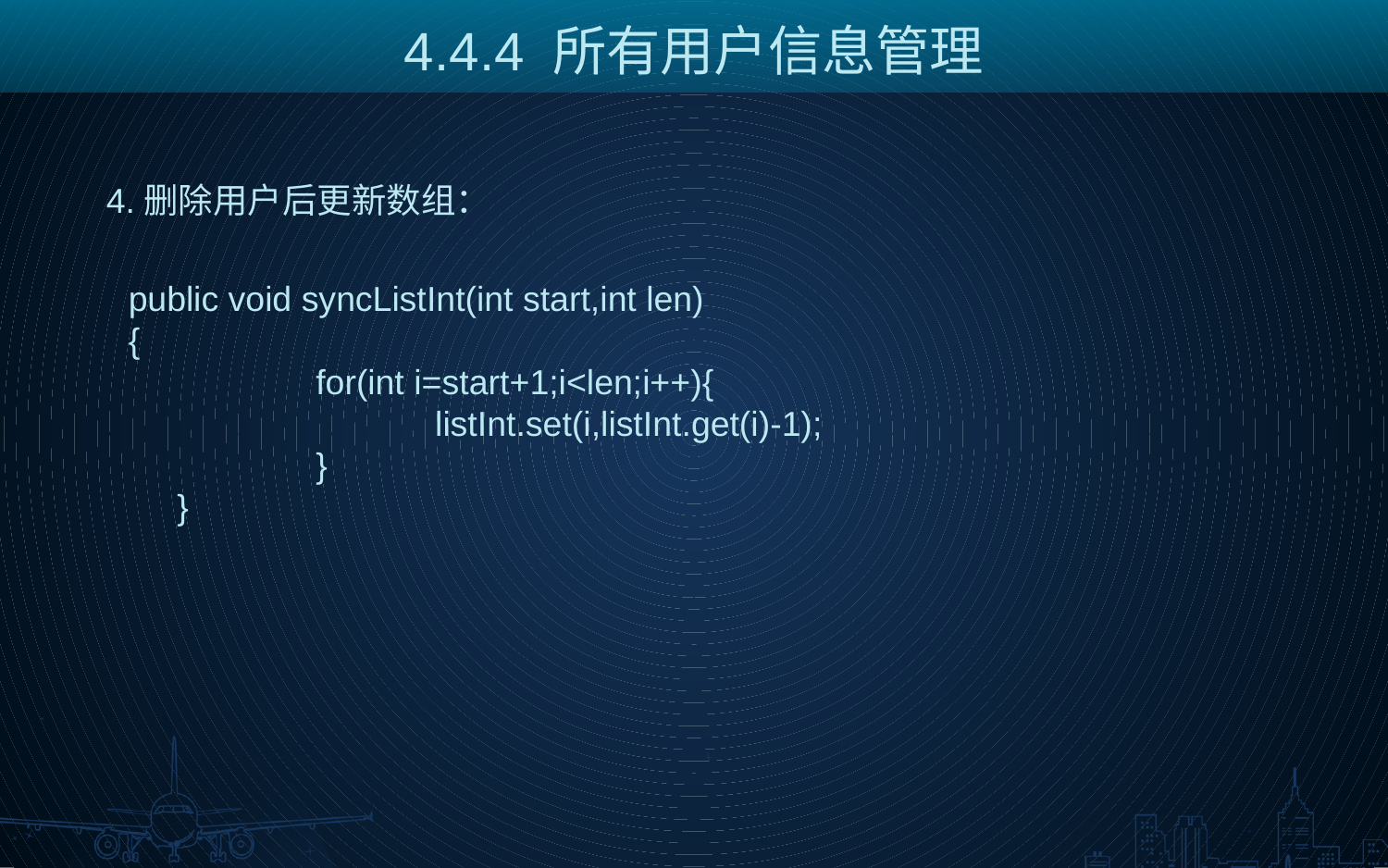

4.4.4 所有用户信息管理
4.删除用户后更新数组：
public void syncListInt(int start,int len)
{
    	     for(int i=start+1;i<len;i++){
    		   listInt.set(i,listInt.get(i)-1);
    	     }
     }